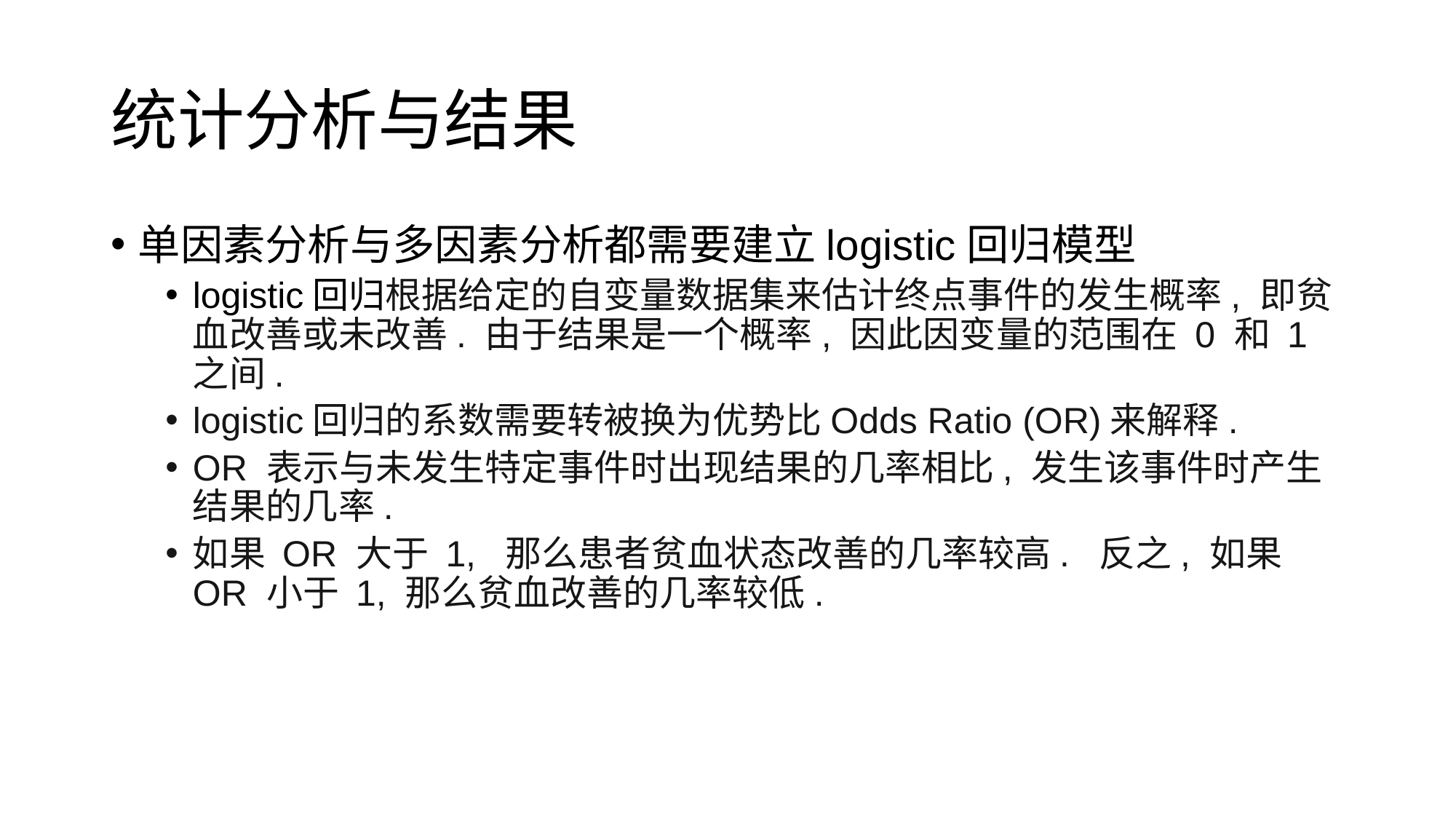

# 统计分析与结果
单因素分析与多因素分析都需要建立logistic回归模型
logistic回归根据给定的自变量数据集来估计终点事件的发生概率, 即贫血改善或未改善. 由于结果是一个概率, 因此因变量的范围在 0 和 1 之间.
logistic回归的系数需要转被换为优势比Odds Ratio (OR)来解释.
OR 表示与未发生特定事件时出现结果的几率相比, 发生该事件时产生结果的几率.
如果 OR 大于 1,  那么患者贫血状态改善的几率较高.  反之, 如果 OR 小于 1, 那么贫血改善的几率较低.